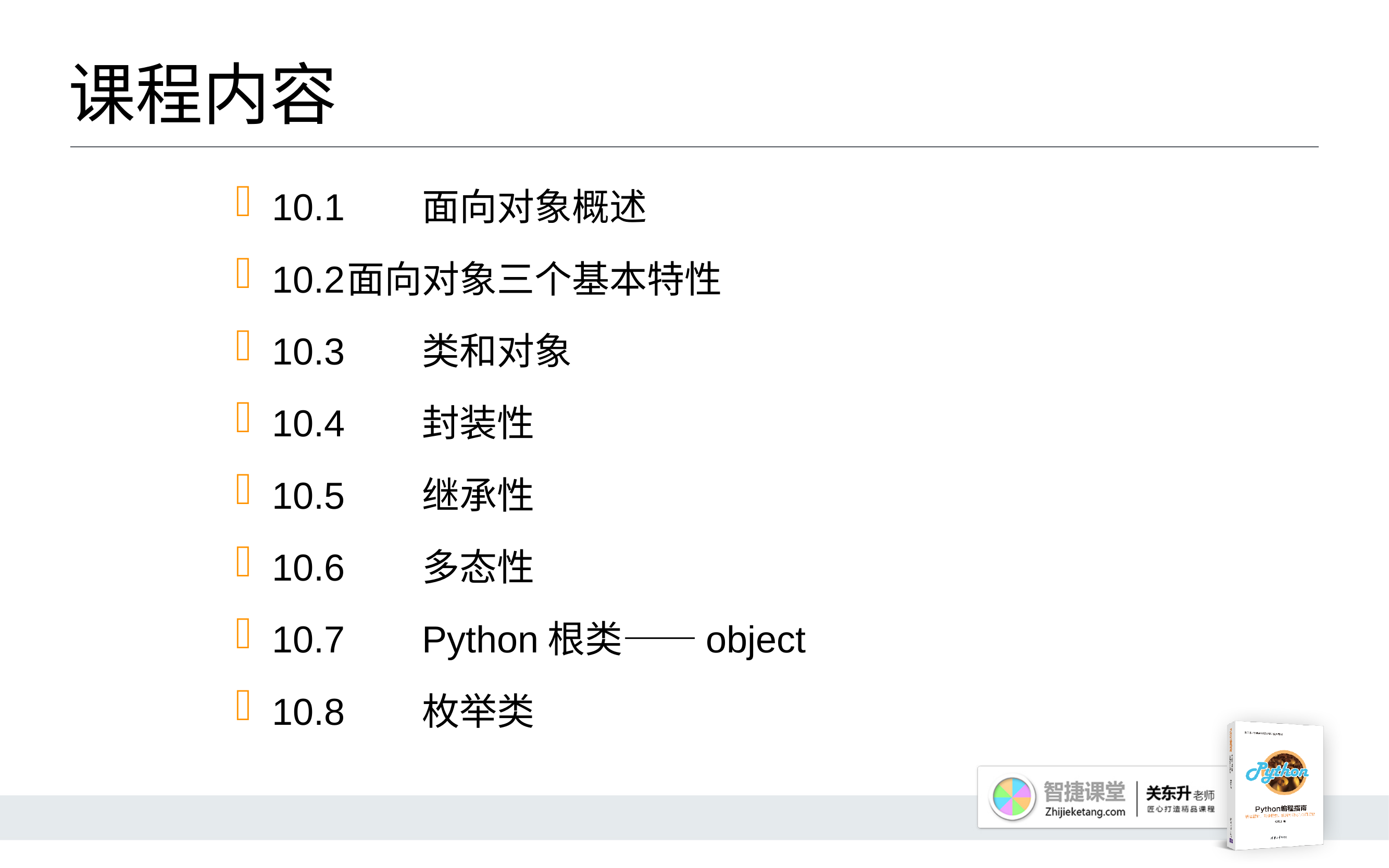

# 课程内容
10.1 	面向对象概述
10.2	面向对象三个基本特性
10.3 	类和对象
10.4 	封装性
10.5 	继承性
10.6 	多态性
10.7 	Python根类——object
10.8 	枚举类